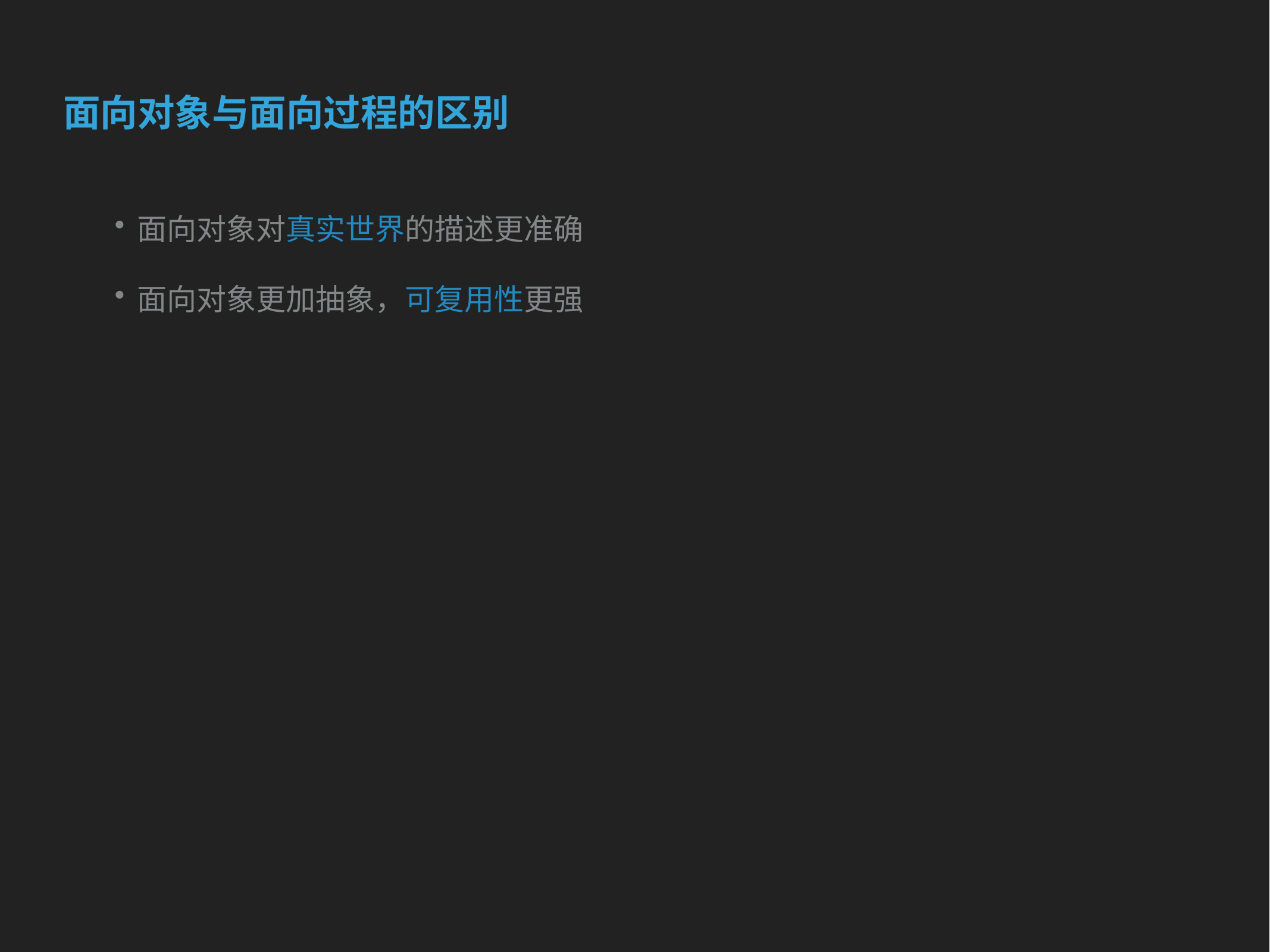

面向对象与面向过程的区别
面向对象对真实世界的描述更准确
面向对象更加抽象，可复用性更强